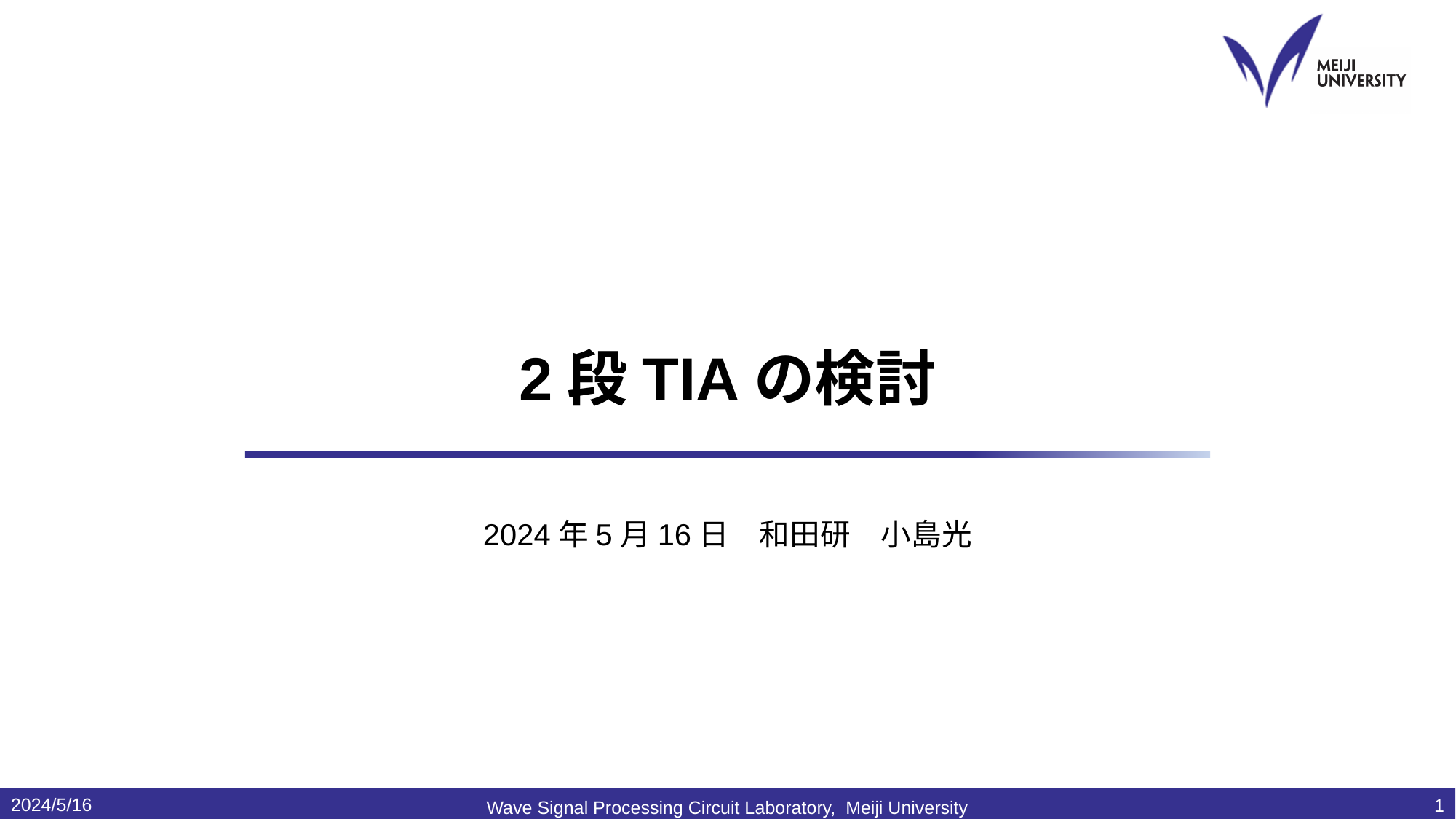

# 2段TIAの検討
2024年5月16日　和田研　小島光
2024/5/16
1
Wave Signal Processing Circuit Laboratory,  Meiji University